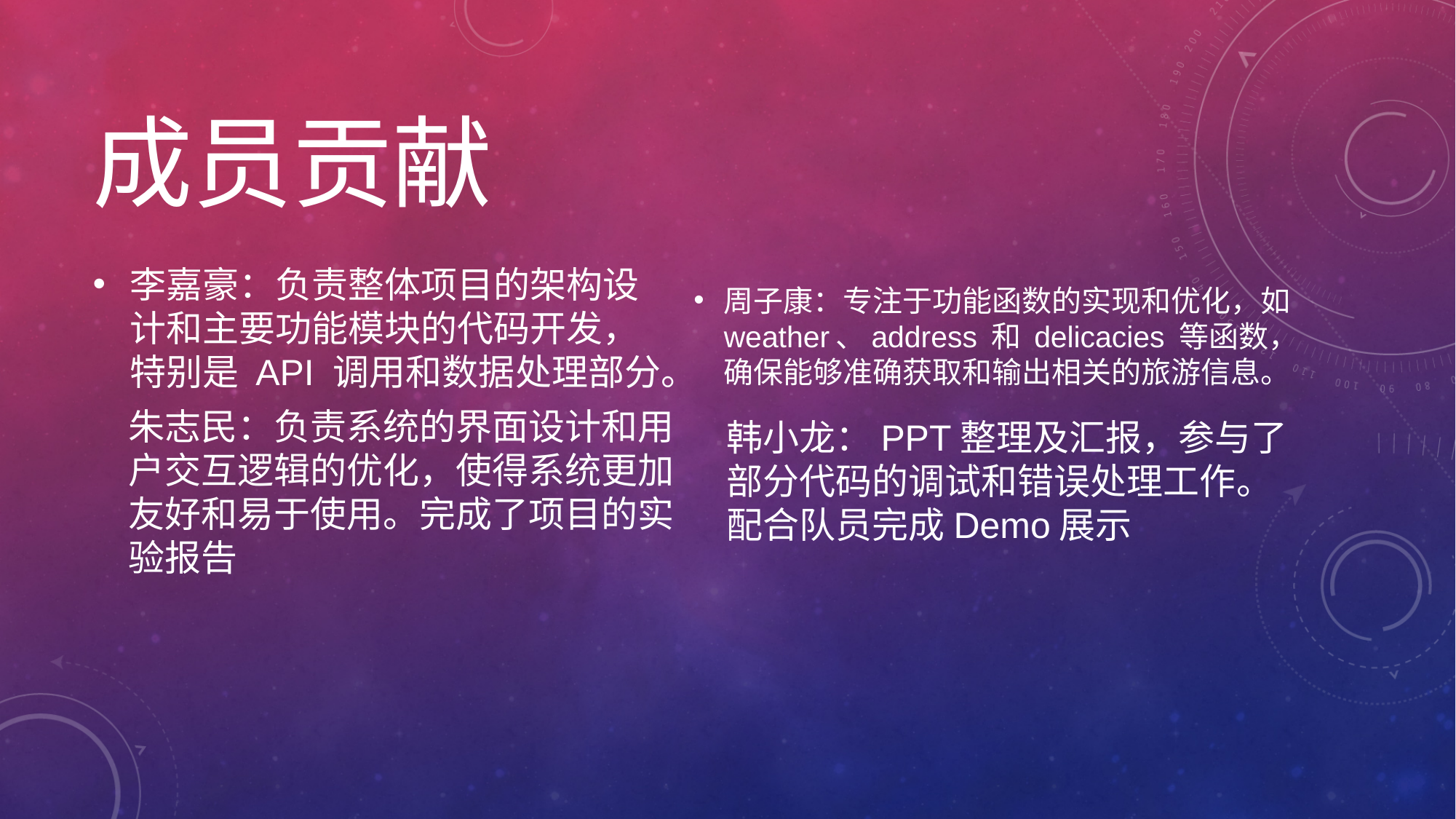

# 成员贡献
李嘉豪：负责整体项目的架构设计和主要功能模块的代码开发，特别是 API 调用和数据处理部分。
周子康：专注于功能函数的实现和优化，如 weather、address 和 delicacies 等函数，确保能够准确获取和输出相关的旅游信息。
朱志民：负责系统的界面设计和用户交互逻辑的优化，使得系统更加友好和易于使用。完成了项目的实验报告
韩小龙：PPT整理及汇报，参与了部分代码的调试和错误处理工作。配合队员完成Demo展示